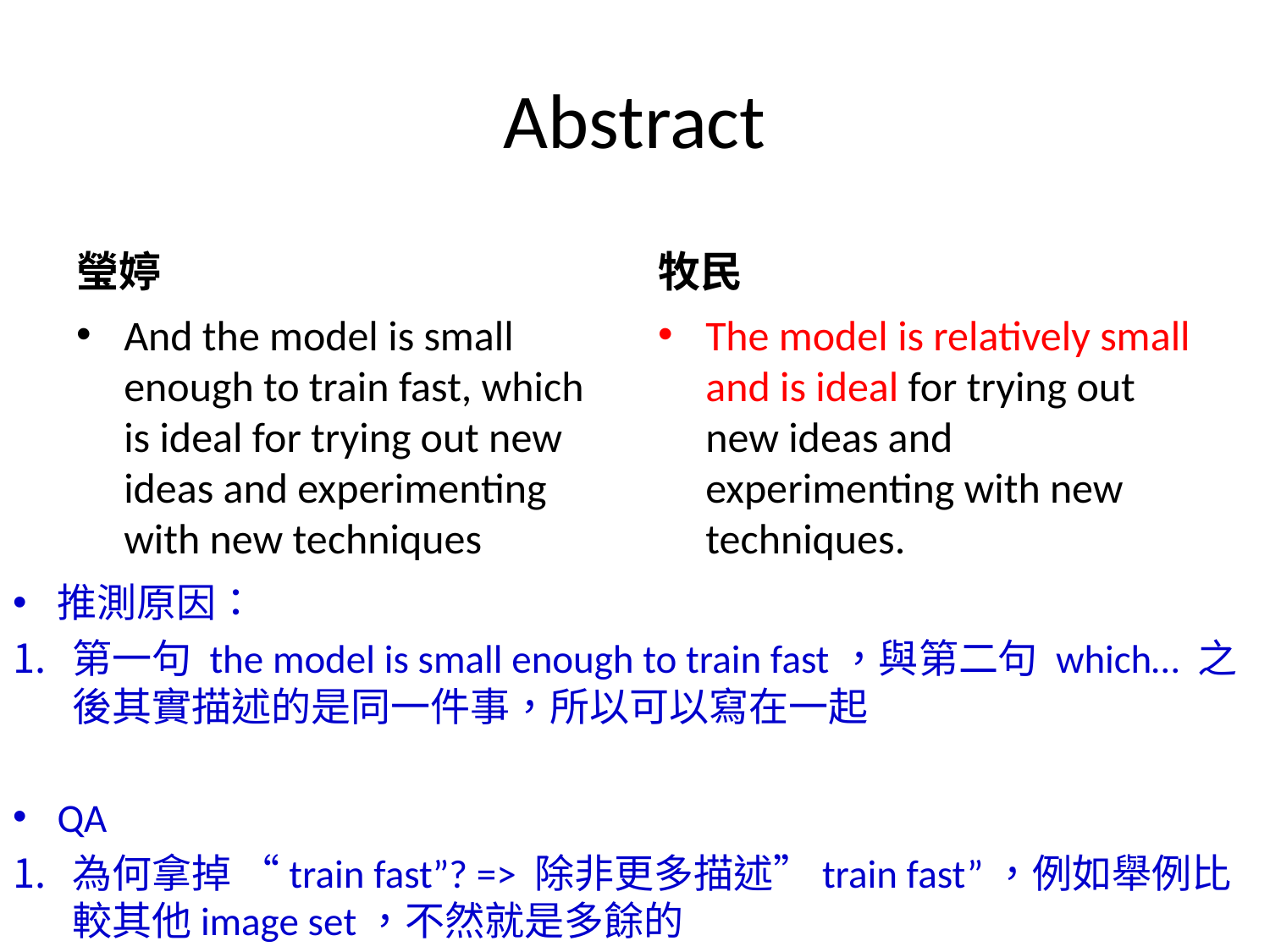

# Abstract
瑩婷
牧民
And the model is small enough to train fast, which is ideal for trying out new ideas and experimenting with new techniques
The model is relatively small and is ideal for trying out new ideas and experimenting with new techniques.
推測原因：
第一句 the model is small enough to train fast，與第二句 which… 之後其實描述的是同一件事，所以可以寫在一起

QA
為何拿掉 “train fast”? => 除非更多描述”train fast”，例如舉例比較其他image set，不然就是多餘的